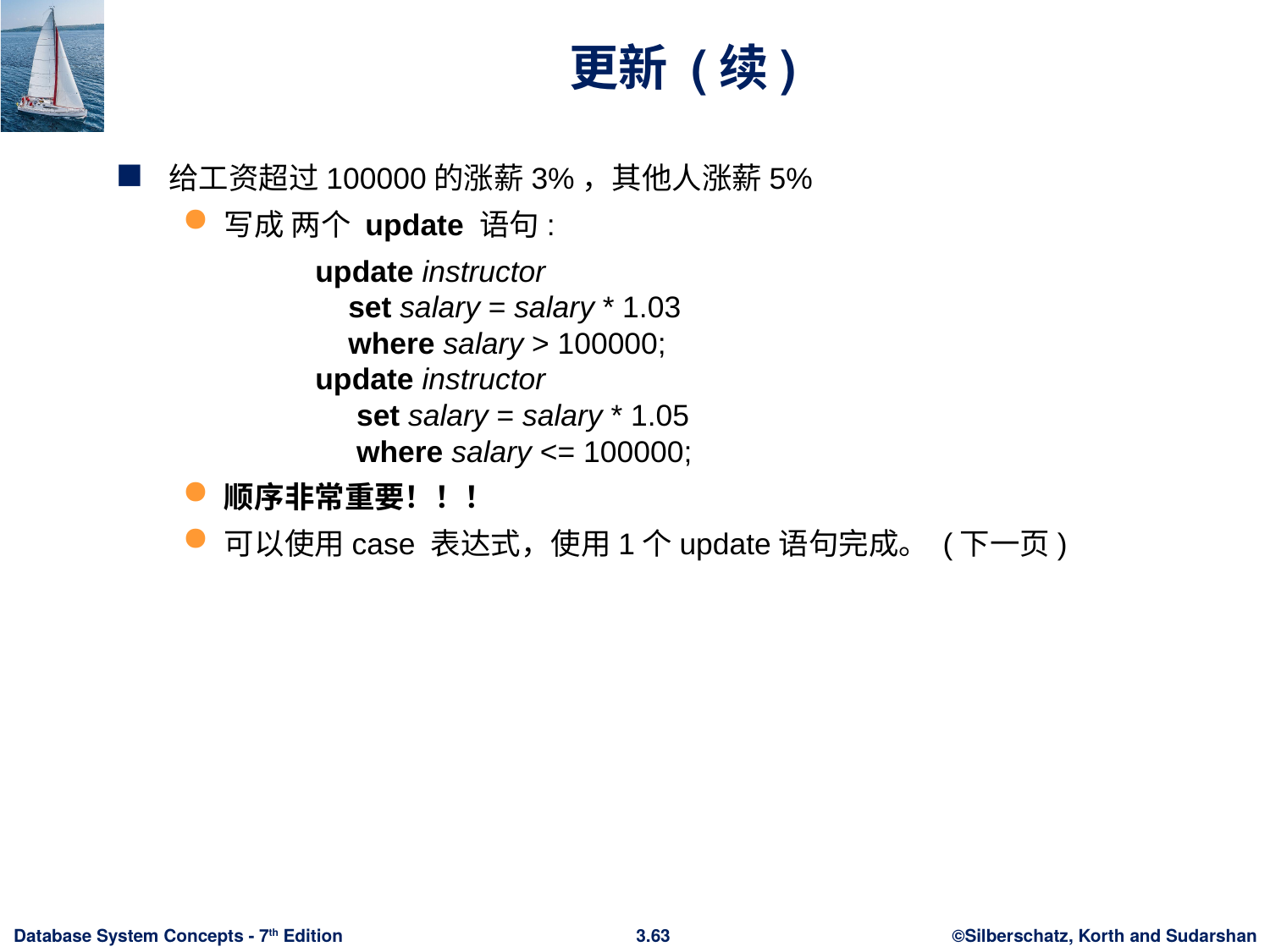

# 更新 (续)
给工资超过100000的涨薪3%，其他人涨薪5%
写成 两个 update 语句:
	           update instructor
               set salary = salary * 1.03
               where salary > 100000;
           update instructor
                set salary = salary * 1.05
                where salary <= 100000;
顺序非常重要！！！
可以使用case 表达式，使用1个update语句完成。 (下一页)